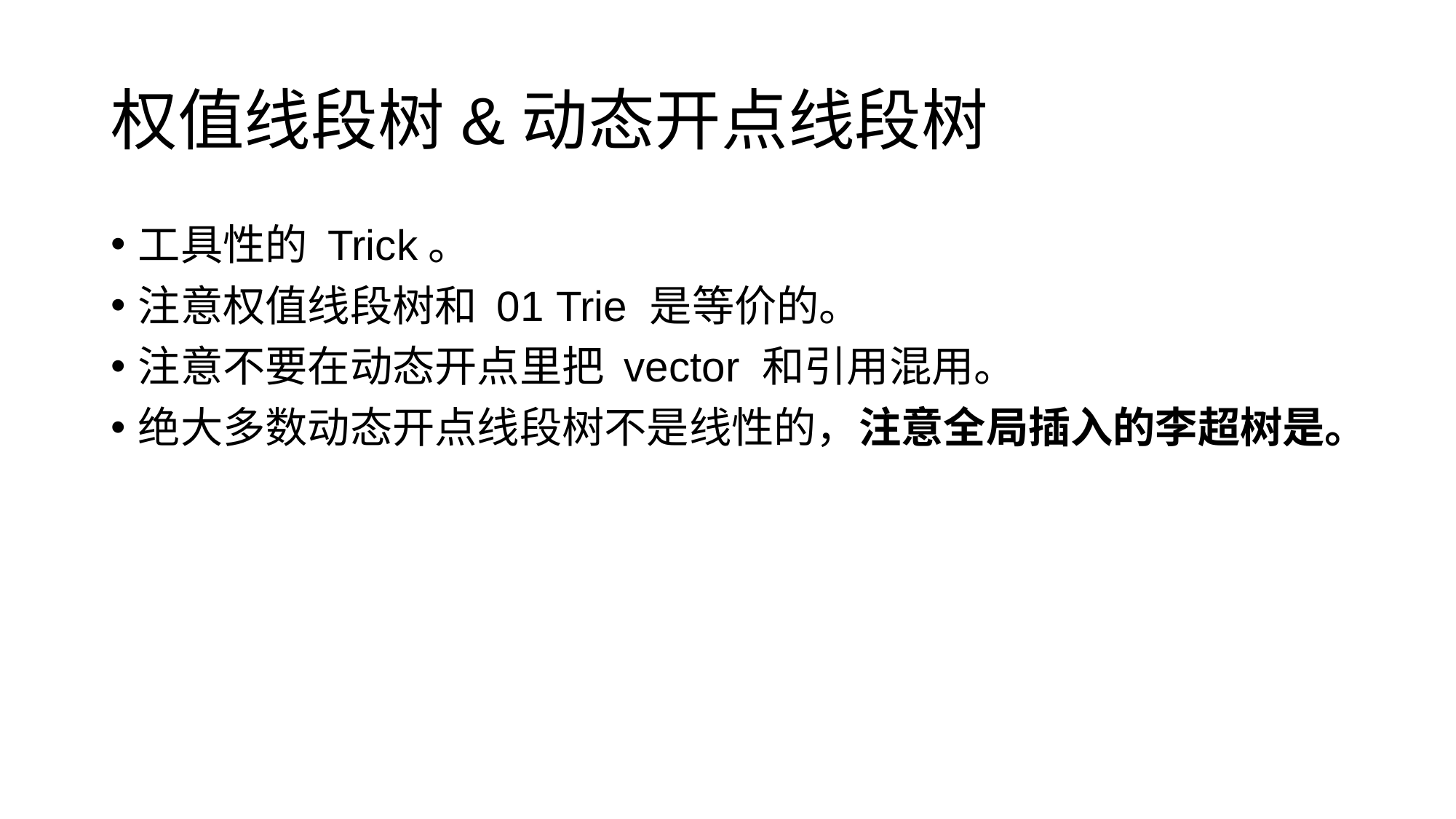

# 权值线段树&动态开点线段树
工具性的 Trick。
注意权值线段树和 01 Trie 是等价的。
注意不要在动态开点里把 vector 和引用混用。
绝大多数动态开点线段树不是线性的，注意全局插入的李超树是。